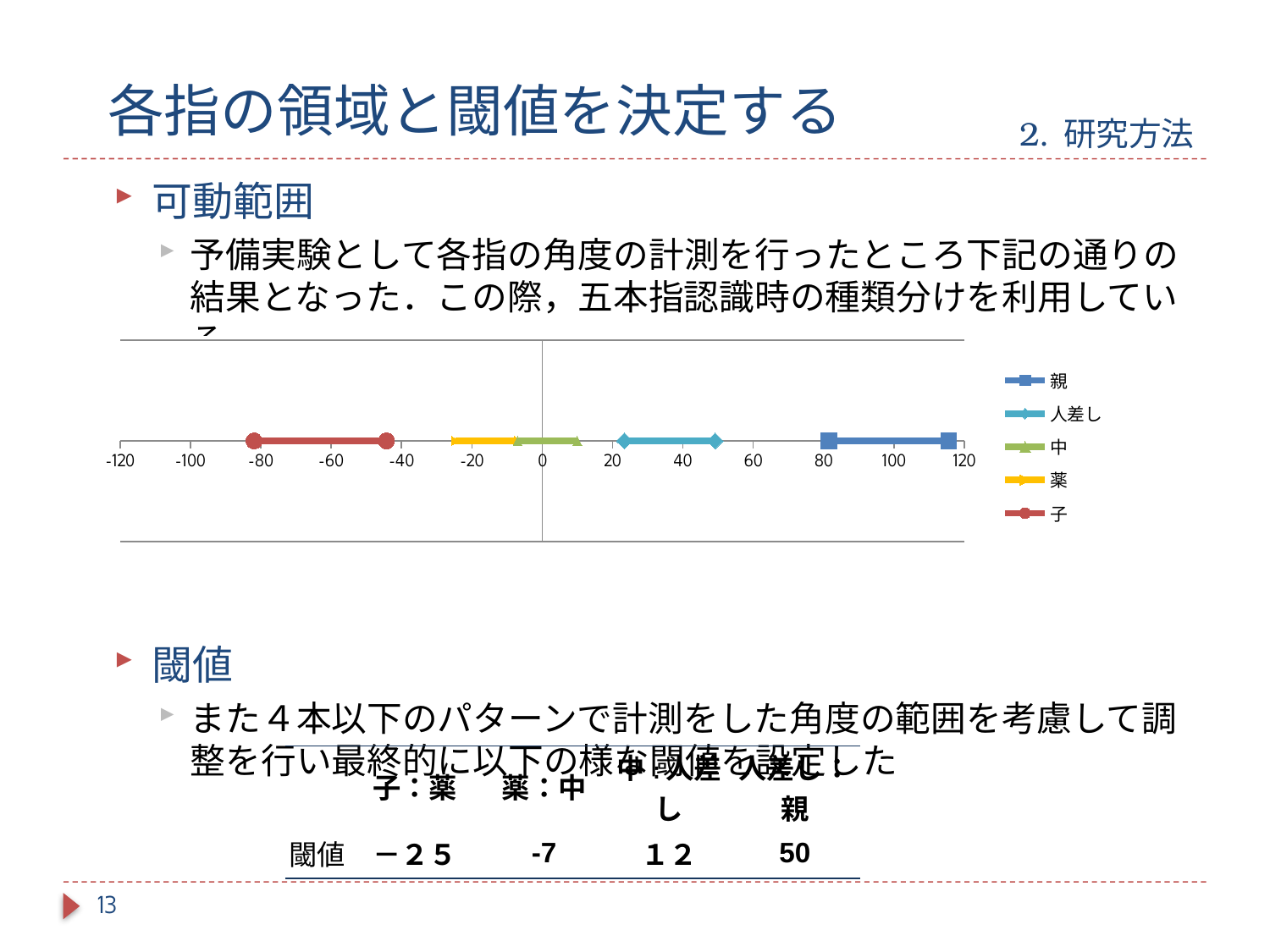

# 各指の領域と閾値を決定する　　    2.研究方法
可動範囲
予備実験として各指の角度の計測を行ったところ下記の通りの結果となった．この際，五本指認識時の種類分けを利用している

閾値
また４本以下のパターンで計測をした角度の範囲を考慮して調整を行い最終的に以下の様な閾値を設定した

### Chart

| Category |  |  |  |  |  |
|---|---|---|---|---|---|
|  | 子：薬 | 薬：中 | 中:人差し | 人差し：親 |
| --- | --- | --- | --- | --- |
| 閾値 | －２５ | -7 | １２ | 50 |
13